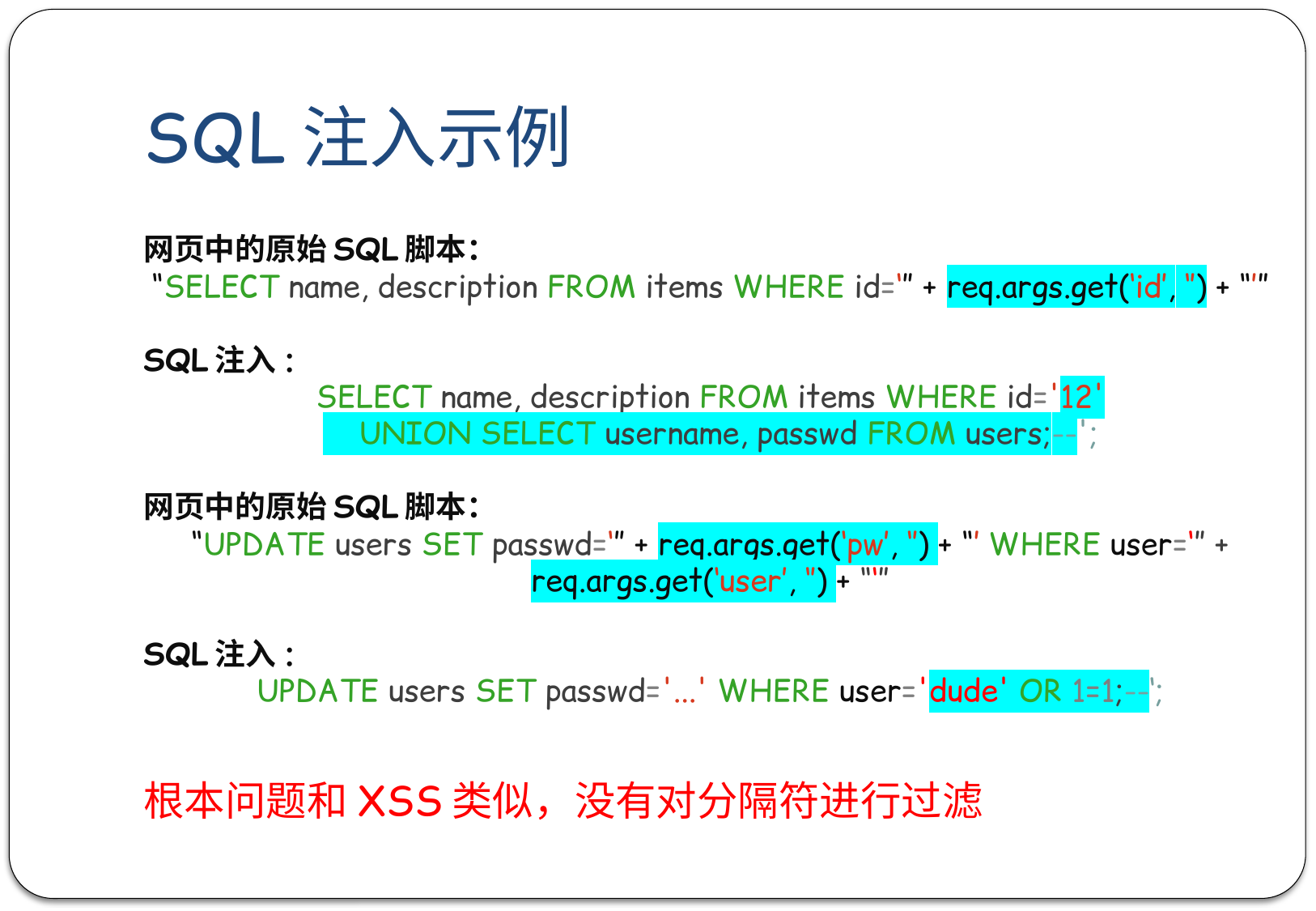

# SQL注入示例
网页中的原始SQL脚本：
“SELECT name, description FROM items WHERE id=‘” + req.args.get(‘id’, ‘’) + “’”

SQL注入:
SELECT name, description FROM items WHERE id='12'
    UNION SELECT username, passwd FROM users;--';

网页中的原始SQL脚本：
“UPDATE users SET passwd=‘” + req.args.get(‘pw’, ‘’) + “’ WHERE user=‘” + req.args.get(‘user’, ‘’) + “‘”

SQL注入:
UPDATE users SET passwd='...' WHERE user='dude' OR 1=1;--‘;

根本问题和XSS类似，没有对分隔符进行过滤